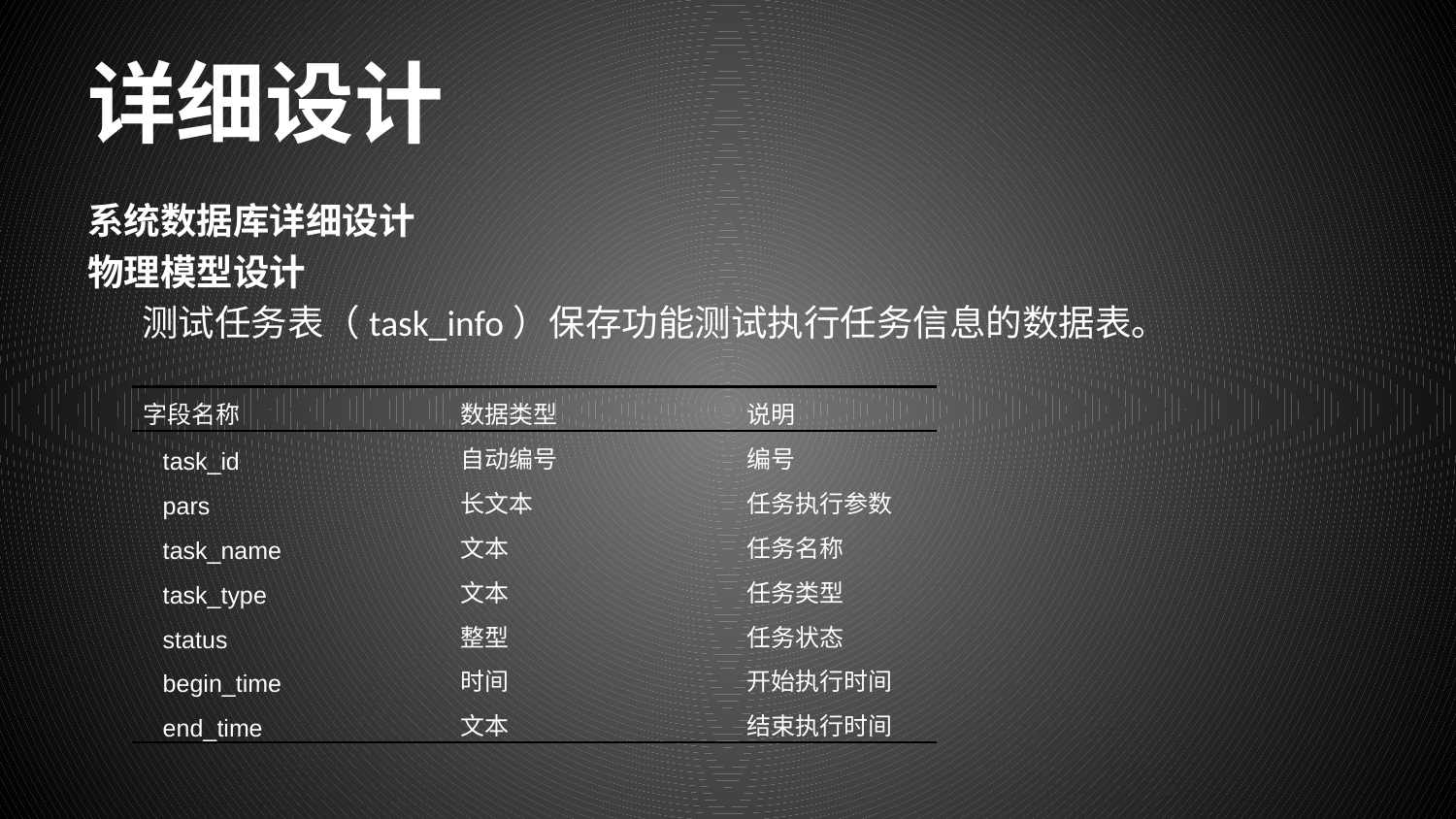

# 详细设计
系统数据库详细设计
物理模型设计
	测试任务表（task_info）保存功能测试执行任务信息的数据表。

| 字段名称 | 数据类型 | 说明 |
| --- | --- | --- |
| task\_id | 自动编号 | 编号 |
| pars task\_name task\_type status begin\_time end\_time | 长文本 文本 文本 整型 时间 文本 | 任务执行参数 任务名称 任务类型 任务状态 开始执行时间 结束执行时间 |